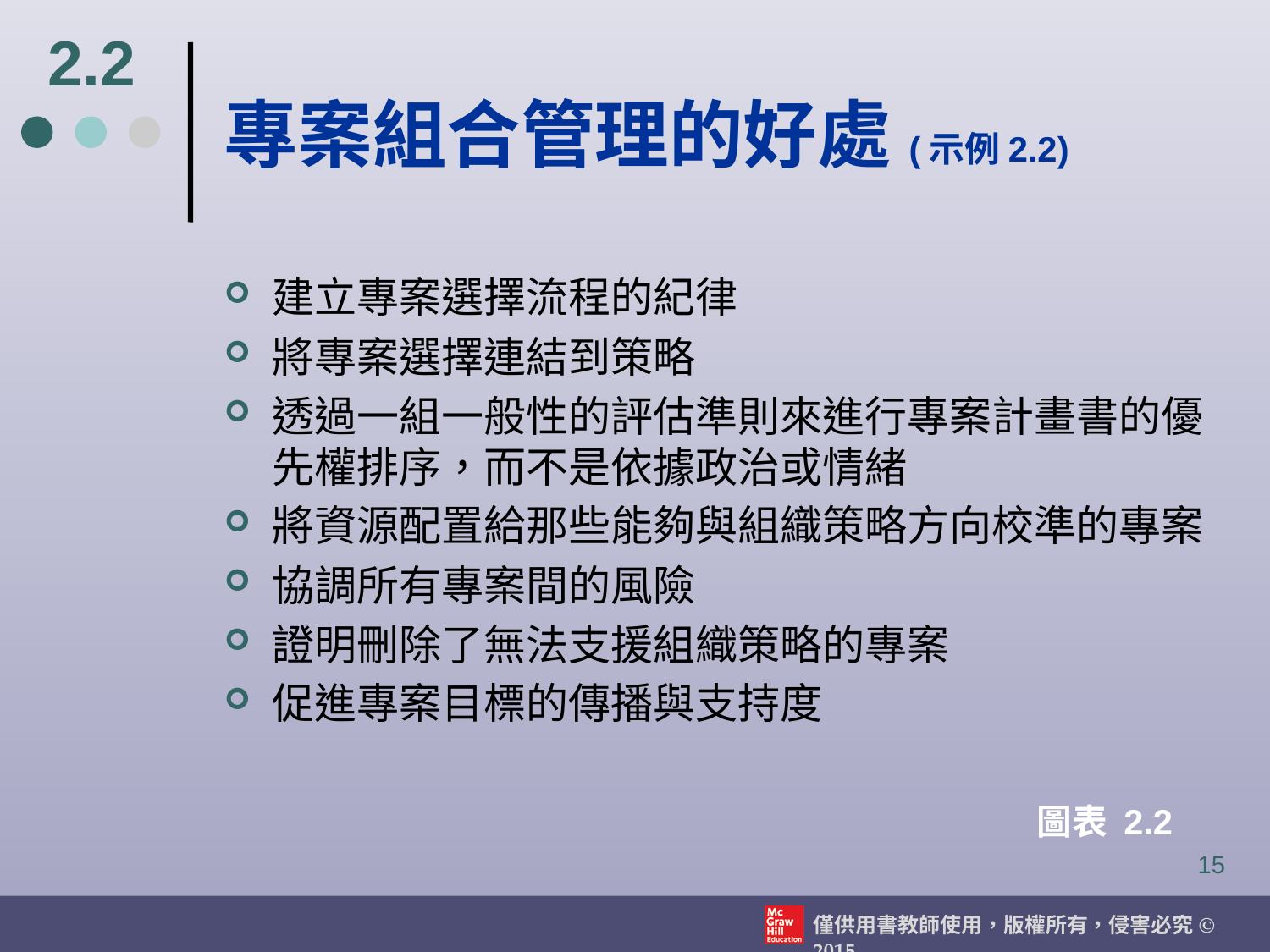

2.2
# 專案組合管理的好處(示例2.2)
建立專案選擇流程的紀律
將專案選擇連結到策略
透過一組一般性的評估準則來進行專案計畫書的優先權排序，而不是依據政治或情緒
將資源配置給那些能夠與組織策略方向校準的專案
協調所有專案間的風險
證明刪除了無法支援組織策略的專案
促進專案目標的傳播與支持度
圖表 2.2
15